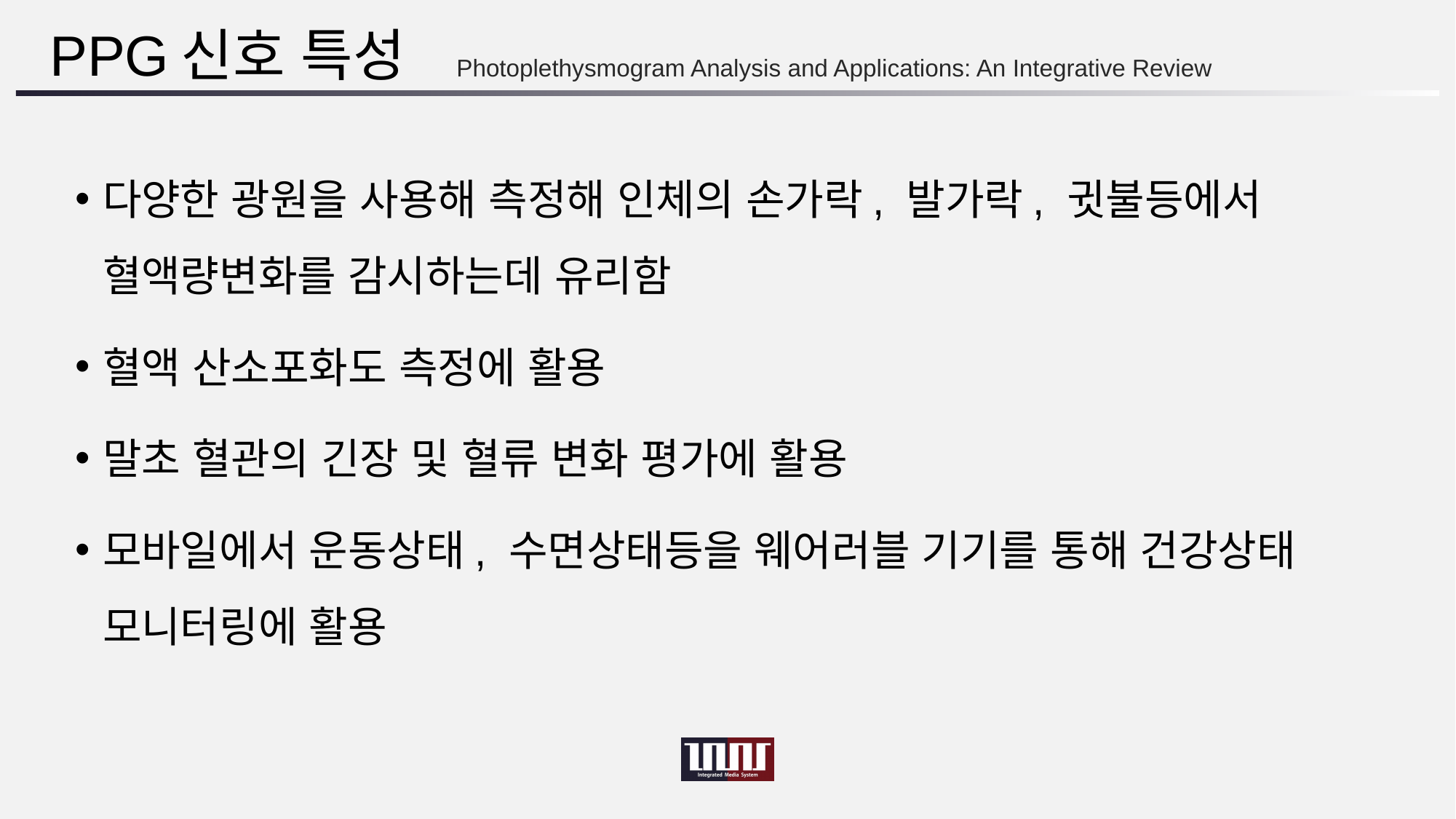

# PPG신호 특성
Photoplethysmogram Analysis and Applications: An Integrative Review
다양한 광원을 사용해 측정해 인체의 손가락, 발가락, 귓불등에서 혈액량변화를 감시하는데 유리함
혈액 산소포화도 측정에 활용
말초 혈관의 긴장 및 혈류 변화 평가에 활용
모바일에서 운동상태, 수면상태등을 웨어러블 기기를 통해 건강상태 모니터링에 활용